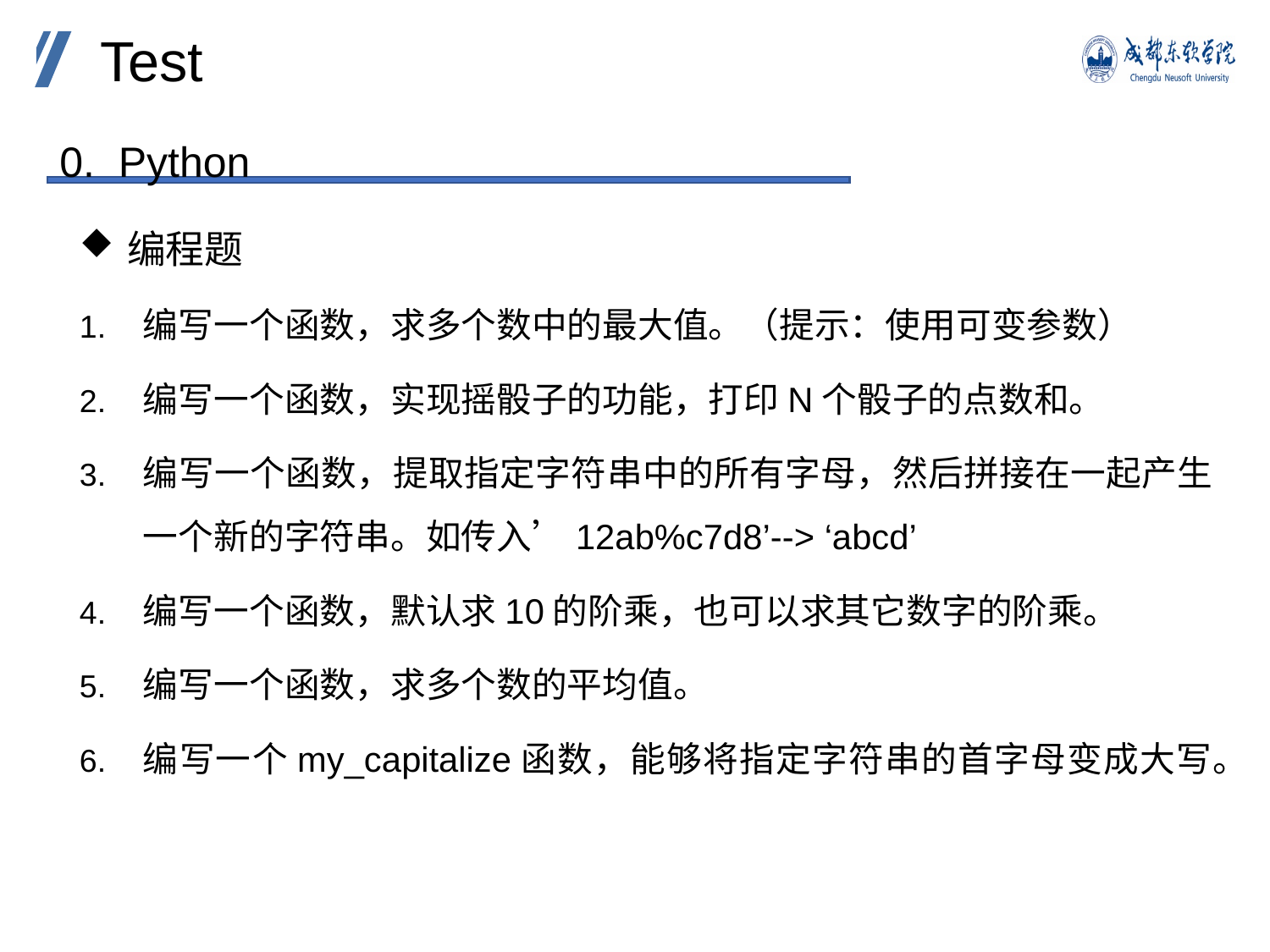

Test
0.  Python

编程题
编写一个函数，求多个数中的最大值。（提示：使用可变参数）
编写一个函数，实现摇骰子的功能，打印N个骰子的点数和。
编写一个函数，提取指定字符串中的所有字母，然后拼接在一起产生一个新的字符串。如传入’12ab%c7d8’--> ‘abcd’
编写一个函数，默认求10的阶乘，也可以求其它数字的阶乘。
编写一个函数，求多个数的平均值。
编写一个my_capitalize函数，能够将指定字符串的首字母变成大写。